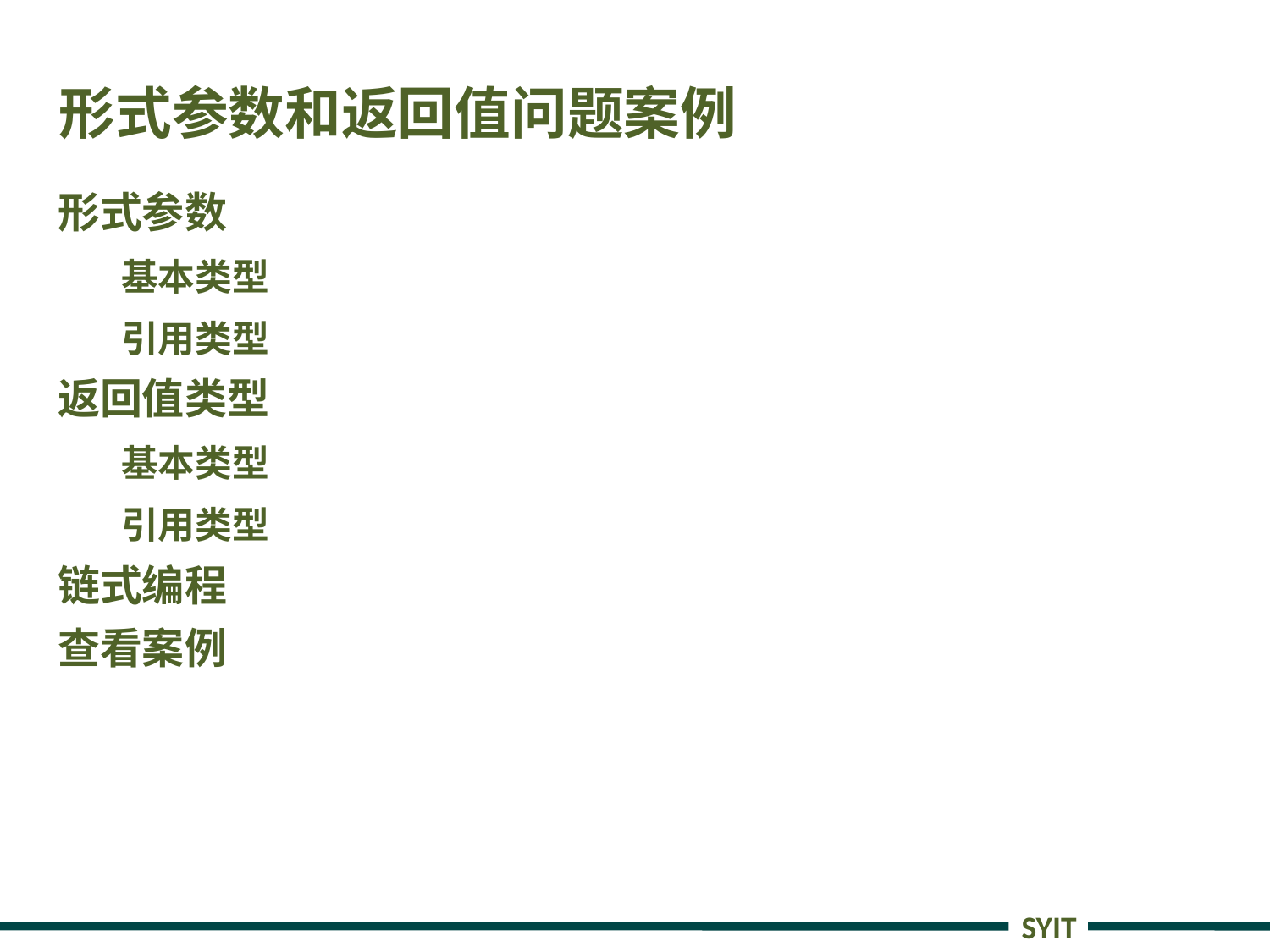

# 形式参数和返回值问题案例
形式参数
基本类型
引用类型
返回值类型
基本类型
引用类型
链式编程
查看案例

SYIT